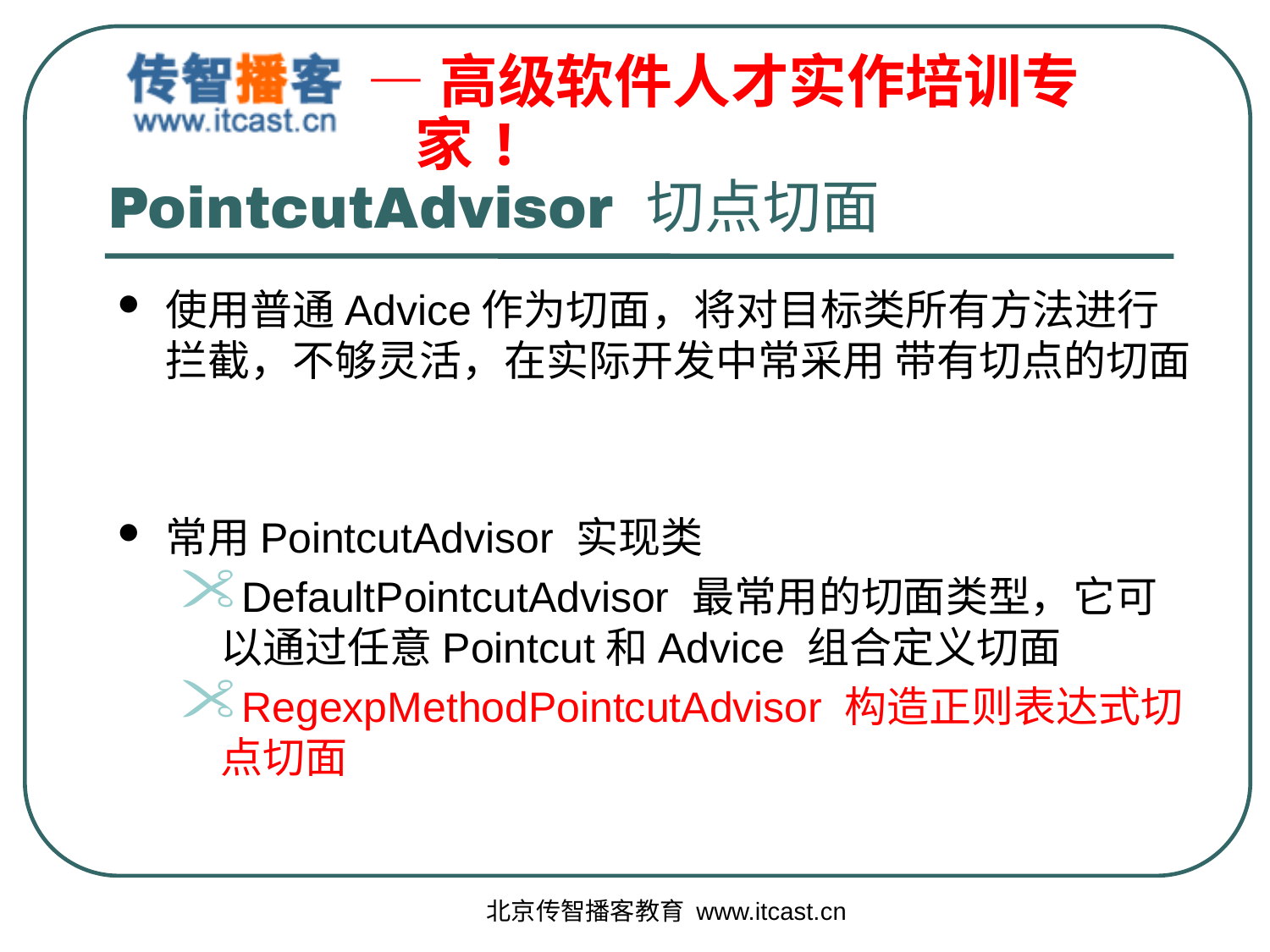

# PointcutAdvisor 切点切面
使用普通Advice作为切面，将对目标类所有方法进行拦截，不够灵活，在实际开发中常采用 带有切点的切面

常用PointcutAdvisor 实现类
DefaultPointcutAdvisor 最常用的切面类型，它可以通过任意Pointcut和Advice 组合定义切面
RegexpMethodPointcutAdvisor 构造正则表达式切点切面

北京传智播客教育 www.itcast.cn